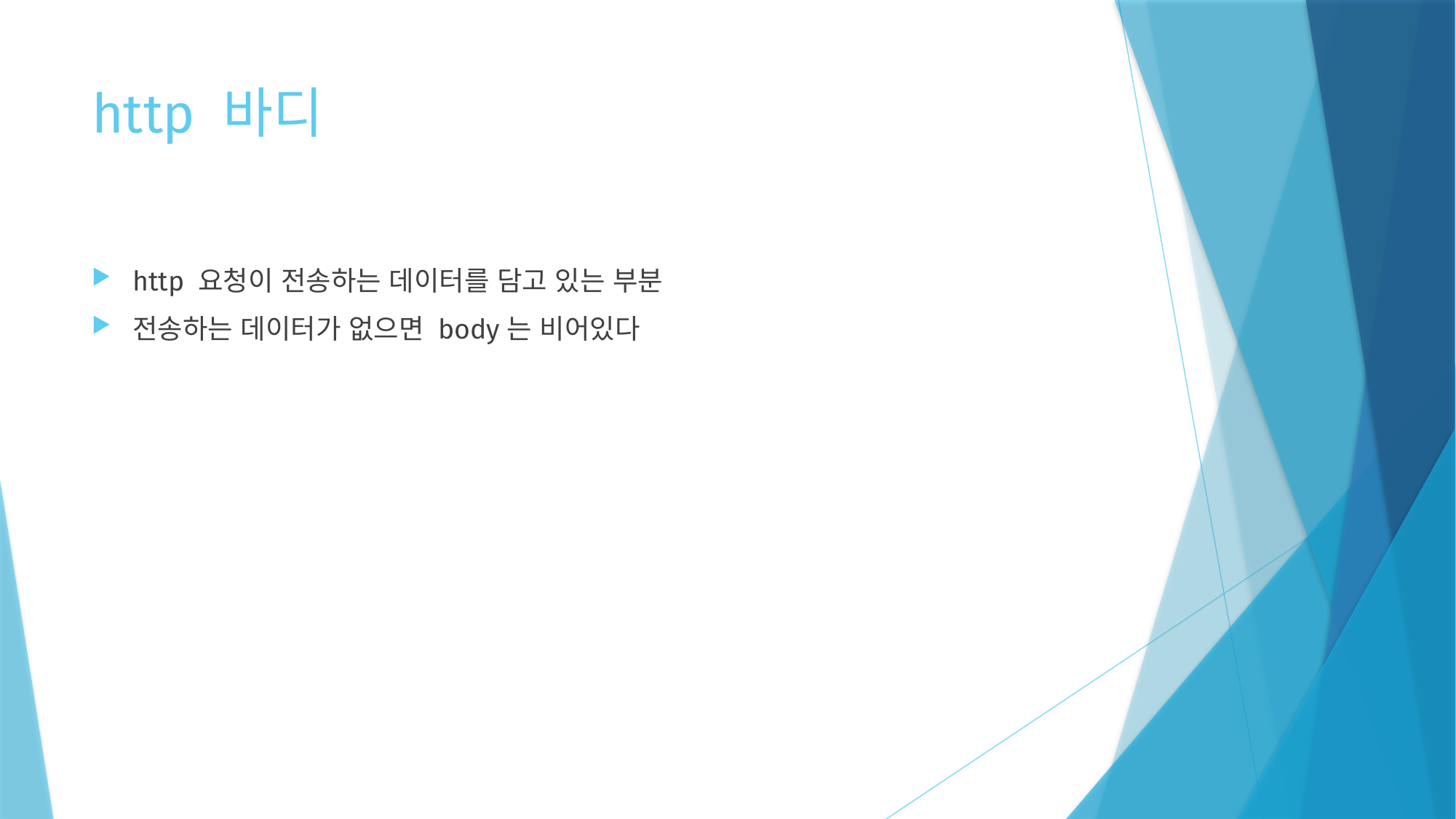

# http 바디
http 요청이 전송하는 데이터를 담고 있는 부분
전송하는 데이터가 없으면 body는 비어있다